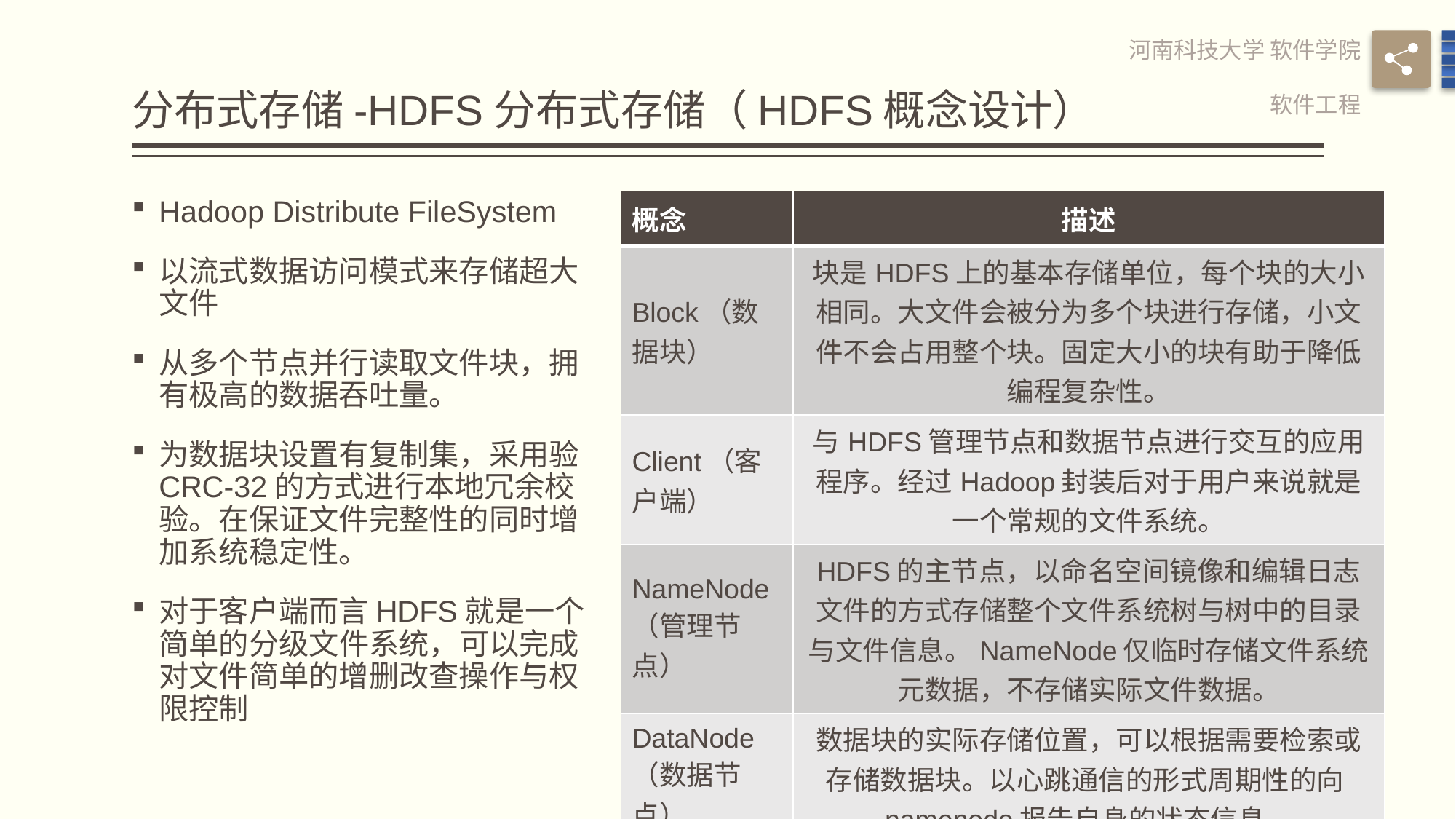

# 分布式存储-HDFS分布式存储（HDFS概念设计）
河南科技大学 软件学院
软件工程

Hadoop Distribute FileSystem
以流式数据访问模式来存储超大文件
从多个节点并行读取文件块，拥有极高的数据吞吐量。
为数据块设置有复制集，采用验CRC-32的方式进行本地冗余校验。在保证文件完整性的同时增加系统稳定性。
对于客户端而言HDFS就是一个简单的分级文件系统，可以完成对文件简单的增删改查操作与权限控制
| 概念 | 描述 |
| --- | --- |
| Block（数据块） | 块是HDFS上的基本存储单位，每个块的大小相同。大文件会被分为多个块进行存储，小文件不会占用整个块。固定大小的块有助于降低编程复杂性。 |
| Client（客户端） | 与HDFS管理节点和数据节点进行交互的应用程序。经过Hadoop封装后对于用户来说就是一个常规的文件系统。 |
| NameNode（管理节点） | HDFS的主节点，以命名空间镜像和编辑日志文件的方式存储整个文件系统树与树中的目录与文件信息。NameNode仅临时存储文件系统元数据，不存储实际文件数据。 |
| DataNode（数据节点） | 数据块的实际存储位置，可以根据需要检索或存储数据块。以心跳通信的形式周期性的向namenode报告自身的状态信息。 |